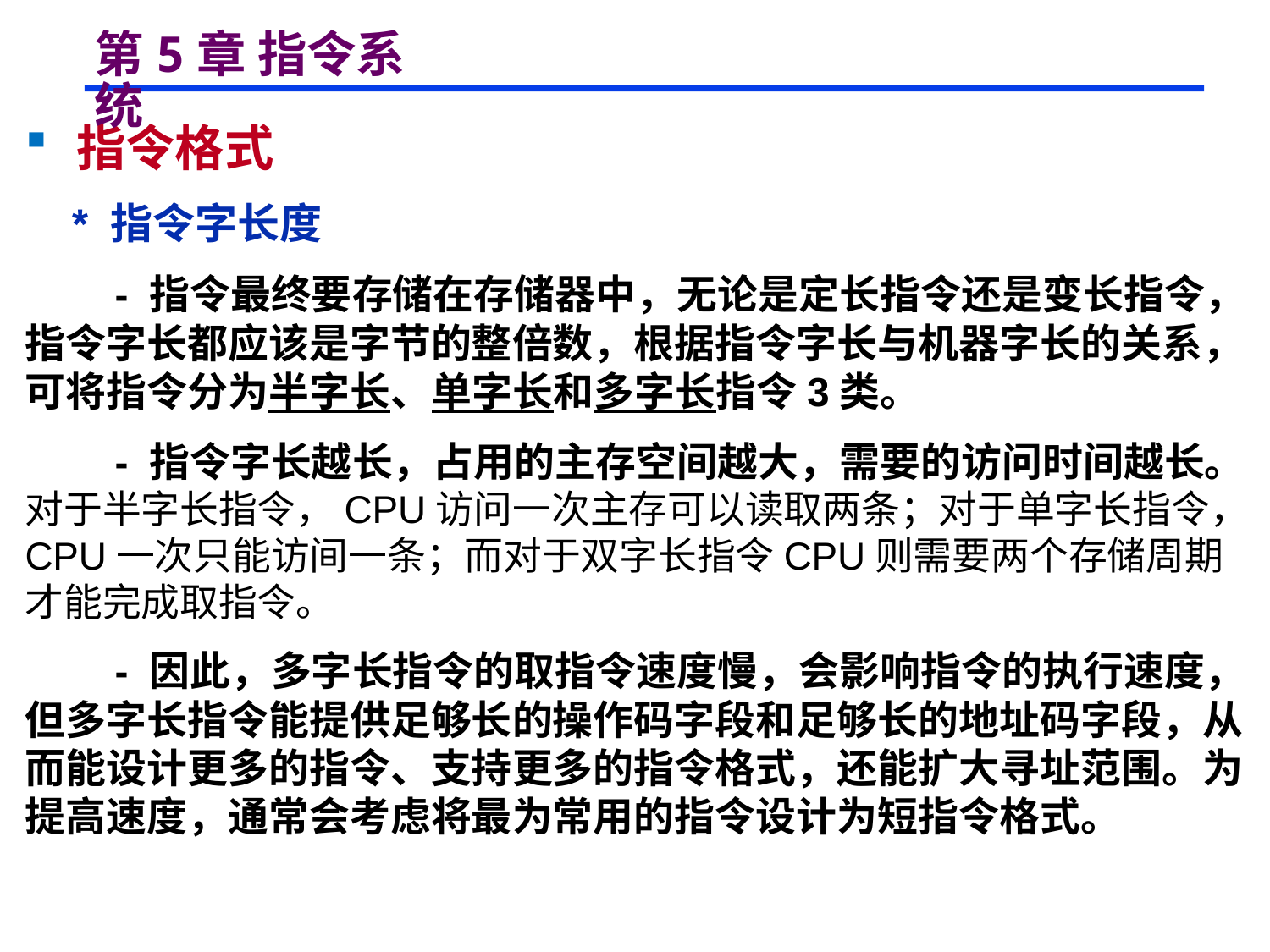

# 第5章 指令系统
 指令格式
    * 指令字长度
        - 指令最终要存储在存储器中，无论是定长指令还是变长指令，指令字长都应该是字节的整倍数，根据指令字长与机器字长的关系，可将指令分为半字长、单字长和多字长指令3类。
        - 指令字长越长，占用的主存空间越大，需要的访问时间越长。对于半字长指令，CPU访问一次主存可以读取两条；对于单字长指令，CPU一次只能访间一条；而对于双字长指令CPU则需要两个存储周期才能完成取指令。
        - 因此，多字长指令的取指令速度慢，会影响指令的执行速度，但多字长指令能提供足够长的操作码字段和足够长的地址码字段，从而能设计更多的指令、支持更多的指令格式，还能扩大寻址范围。为提高速度，通常会考虑将最为常用的指令设计为短指令格式。